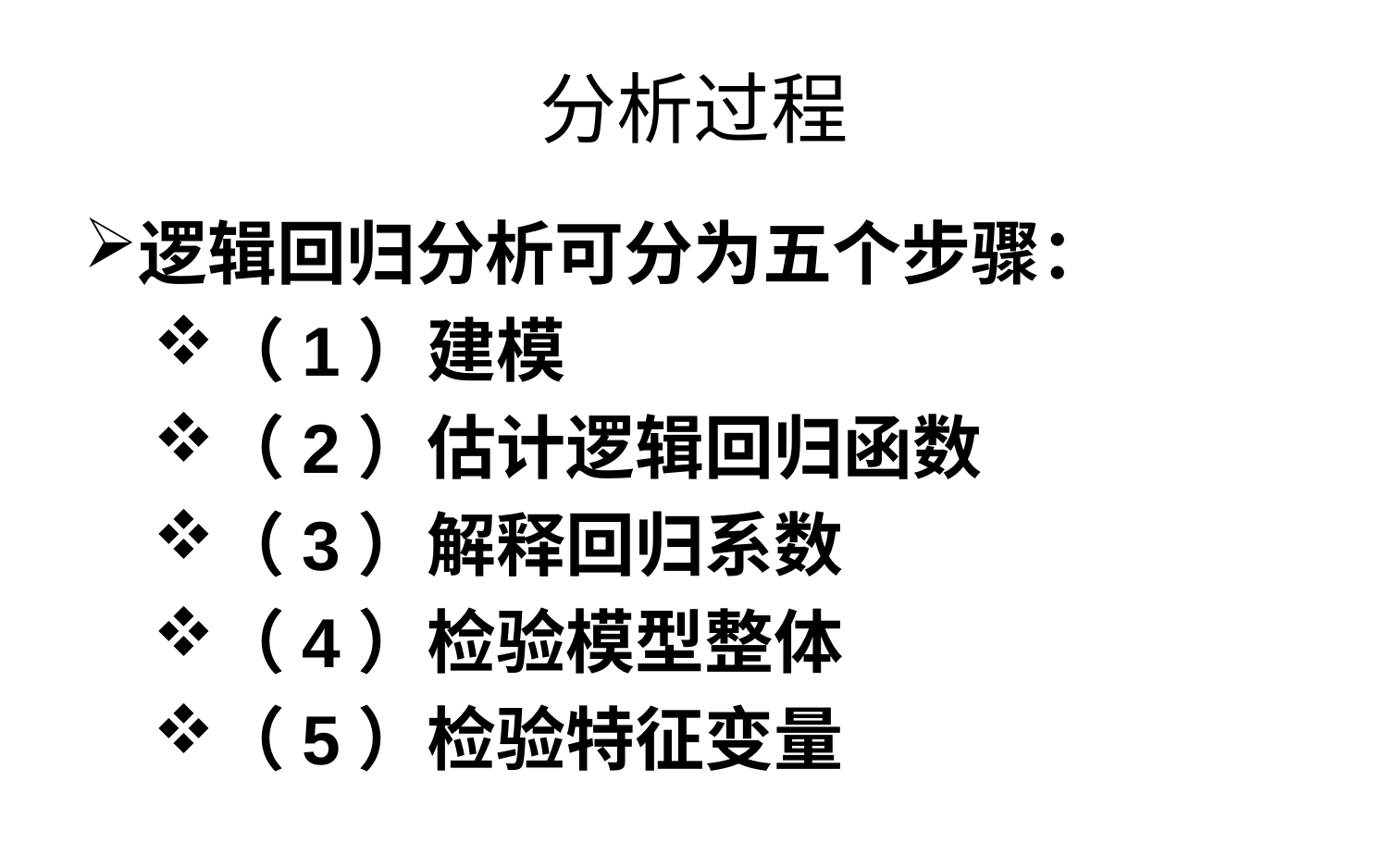

# 分析过程
逻辑回归分析可分为五个步骤：
（1）建模
（2）估计逻辑回归函数
（3）解释回归系数
（4）检验模型整体
（5）检验特征变量